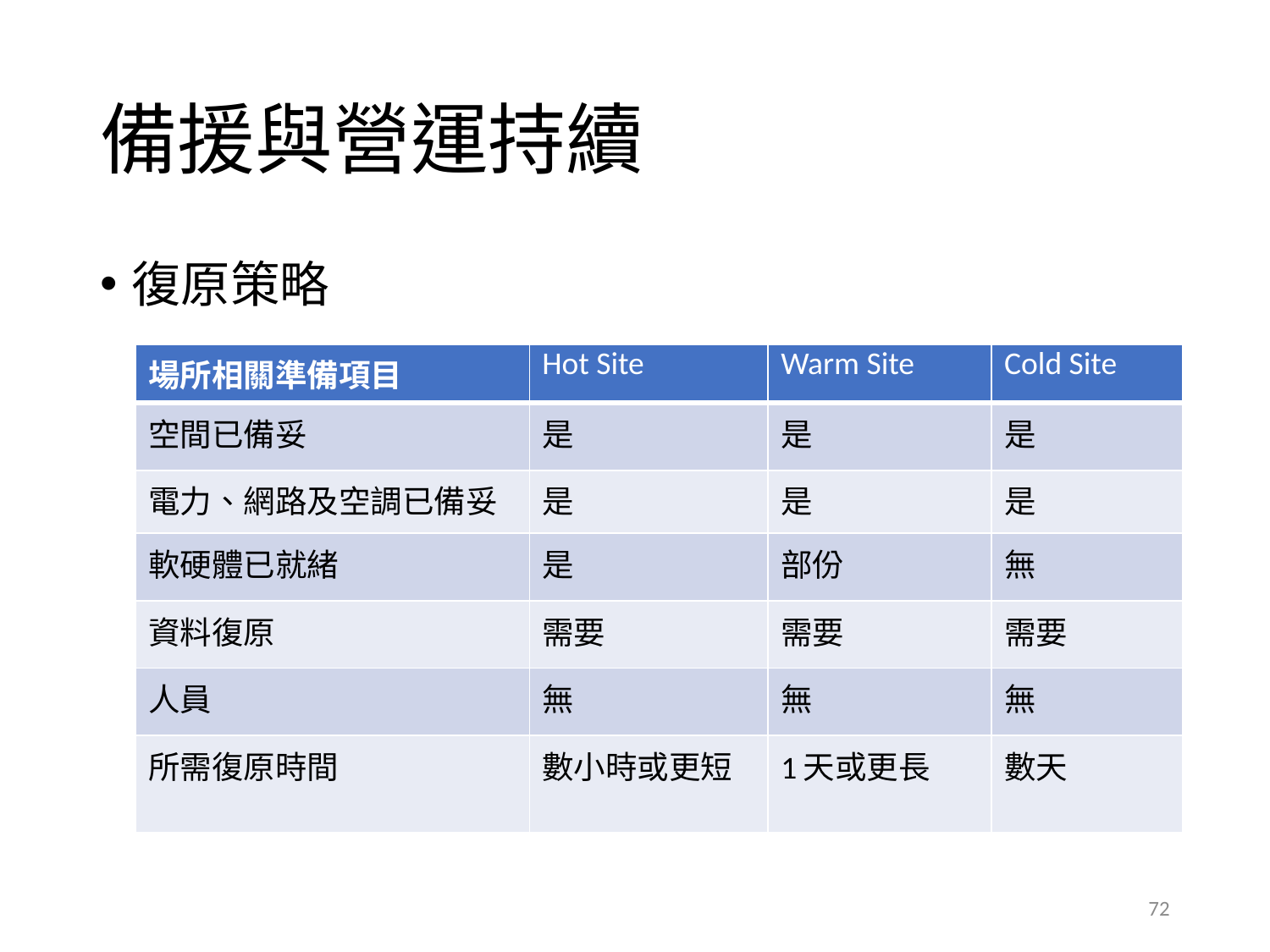

# 備援與營運持續
復原策略
| 場所相關準備項目 | Hot Site | Warm Site | Cold Site |
| --- | --- | --- | --- |
| 空間已備妥 | 是 | 是 | 是 |
| 電力、網路及空調已備妥 | 是 | 是 | 是 |
| 軟硬體已就緒 | 是 | 部份 | 無 |
| 資料復原 | 需要 | 需要 | 需要 |
| 人員 | 無 | 無 | 無 |
| 所需復原時間 | 數小時或更短 | 1天或更長 | 數天 |
72